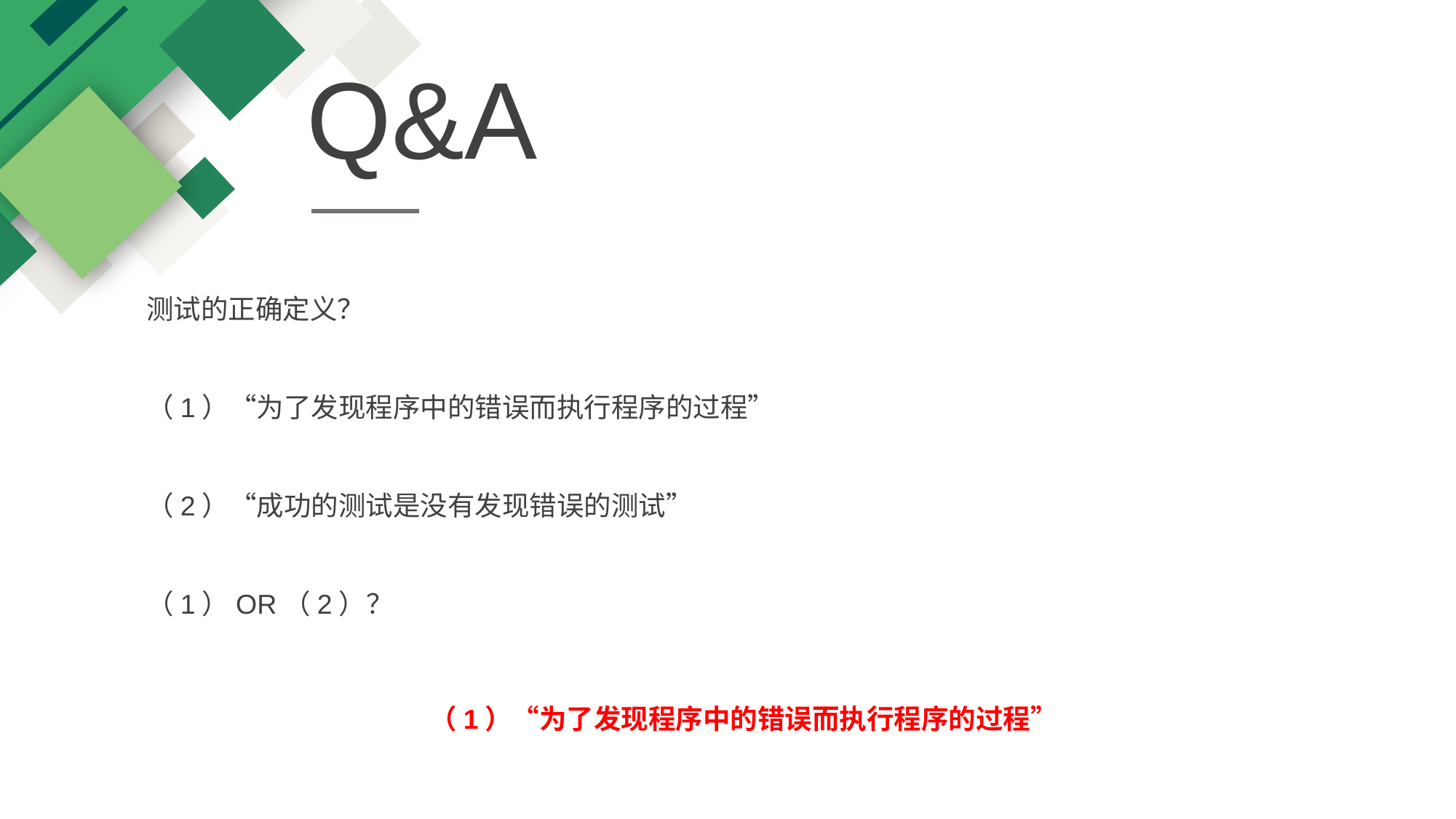

Q&A
测试的正确定义？

（1）“为了发现程序中的错误而执行程序的过程”

（2）“成功的测试是没有发现错误的测试”

（1）OR（2）？
（1）“为了发现程序中的错误而执行程序的过程”